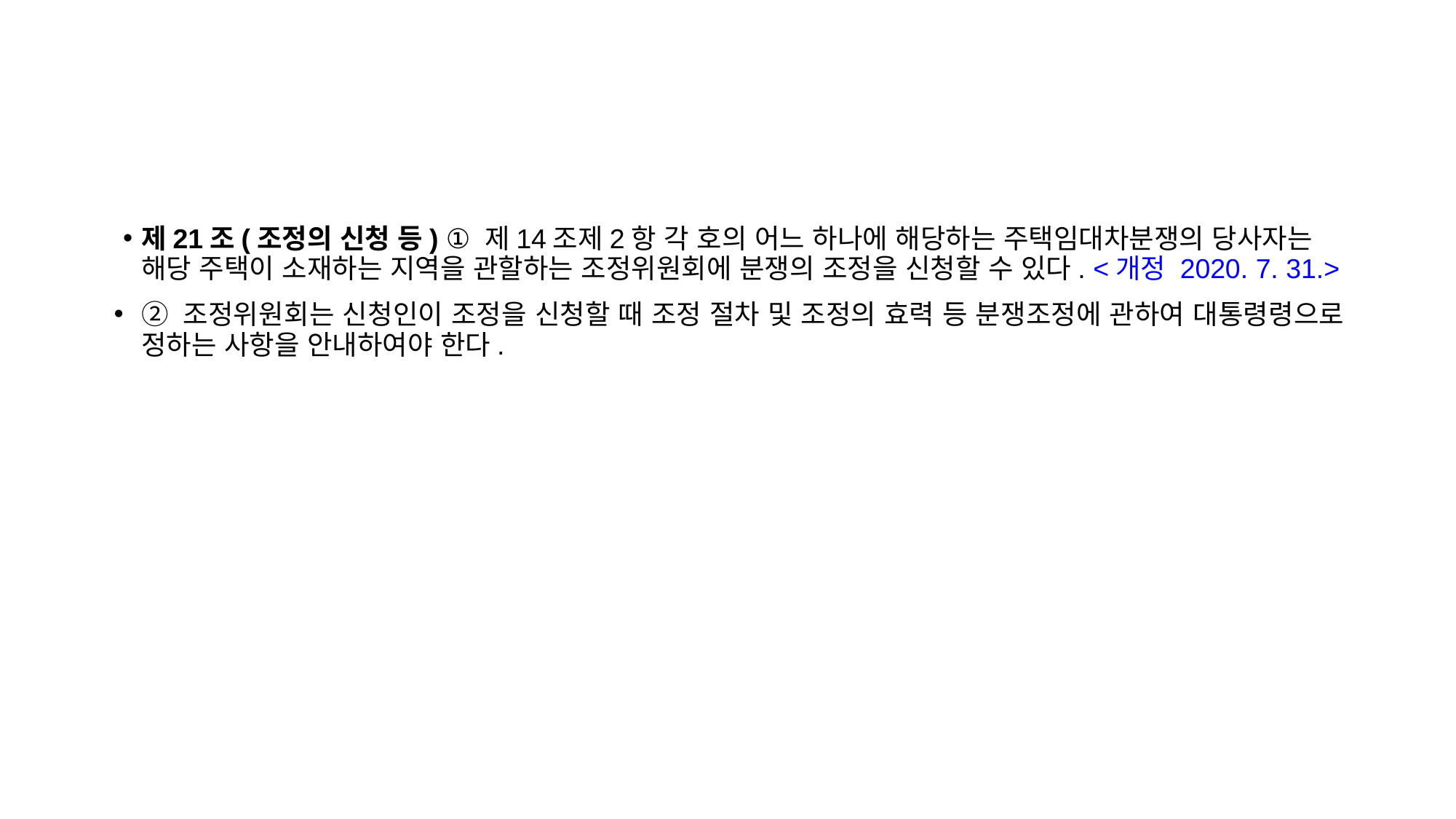

제21조(조정의 신청 등) ① 제14조제2항 각 호의 어느 하나에 해당하는 주택임대차분쟁의 당사자는 해당 주택이 소재하는 지역을 관할하는 조정위원회에 분쟁의 조정을 신청할 수 있다. <개정 2020. 7. 31.>
② 조정위원회는 신청인이 조정을 신청할 때 조정 절차 및 조정의 효력 등 분쟁조정에 관하여 대통령령으로 정하는 사항을 안내하여야 한다.